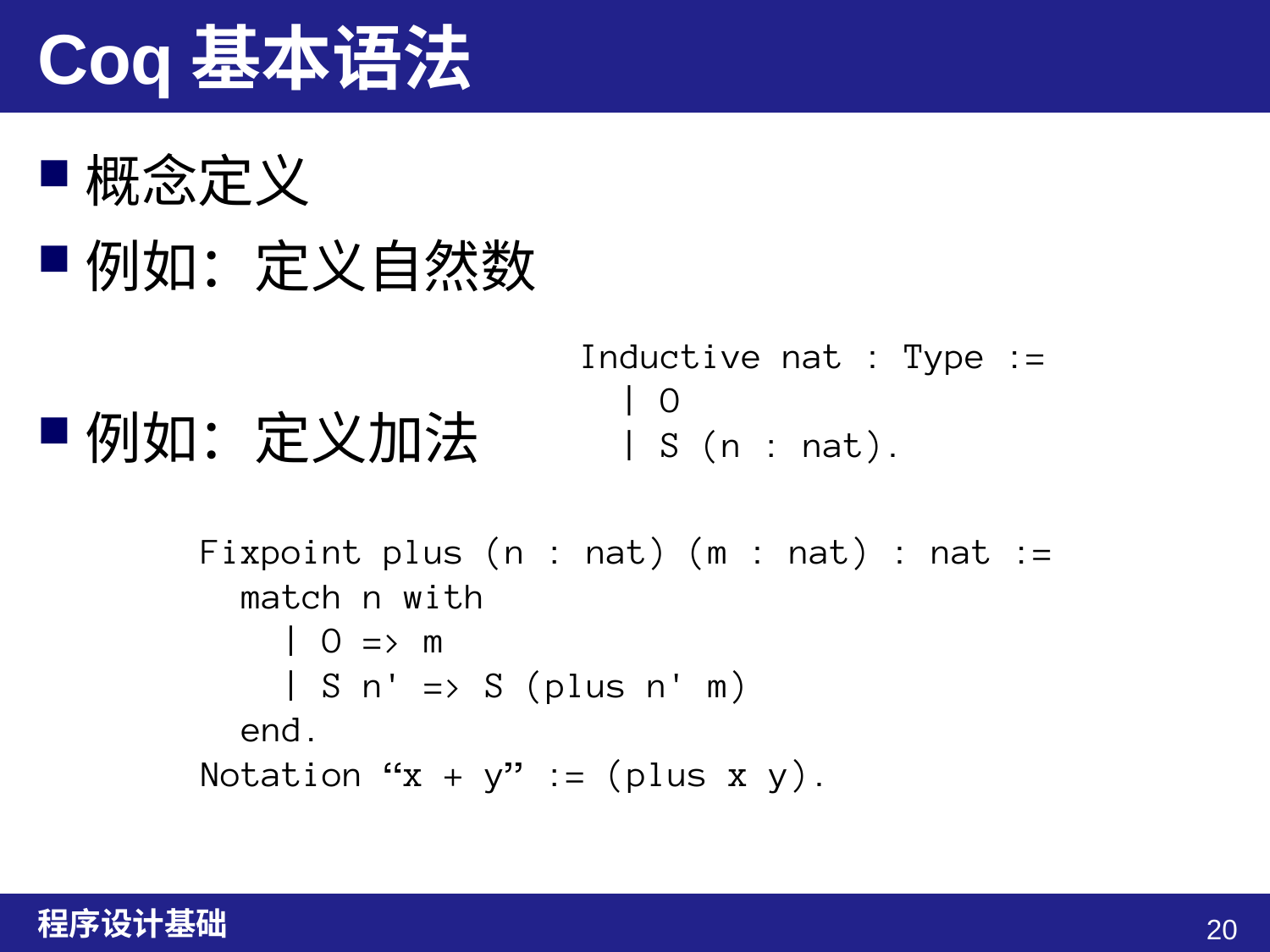

# Coq基本语法
概念定义
例如：定义自然数

例如：定义加法
Inductive nat : Type :=
  | O
  | S (n : nat).
Fixpoint plus (n : nat) (m : nat) : nat :=
  match n with
    | O => m
    | S n' => S (plus n' m)
  end.
Notation “x + y” := (plus x y).